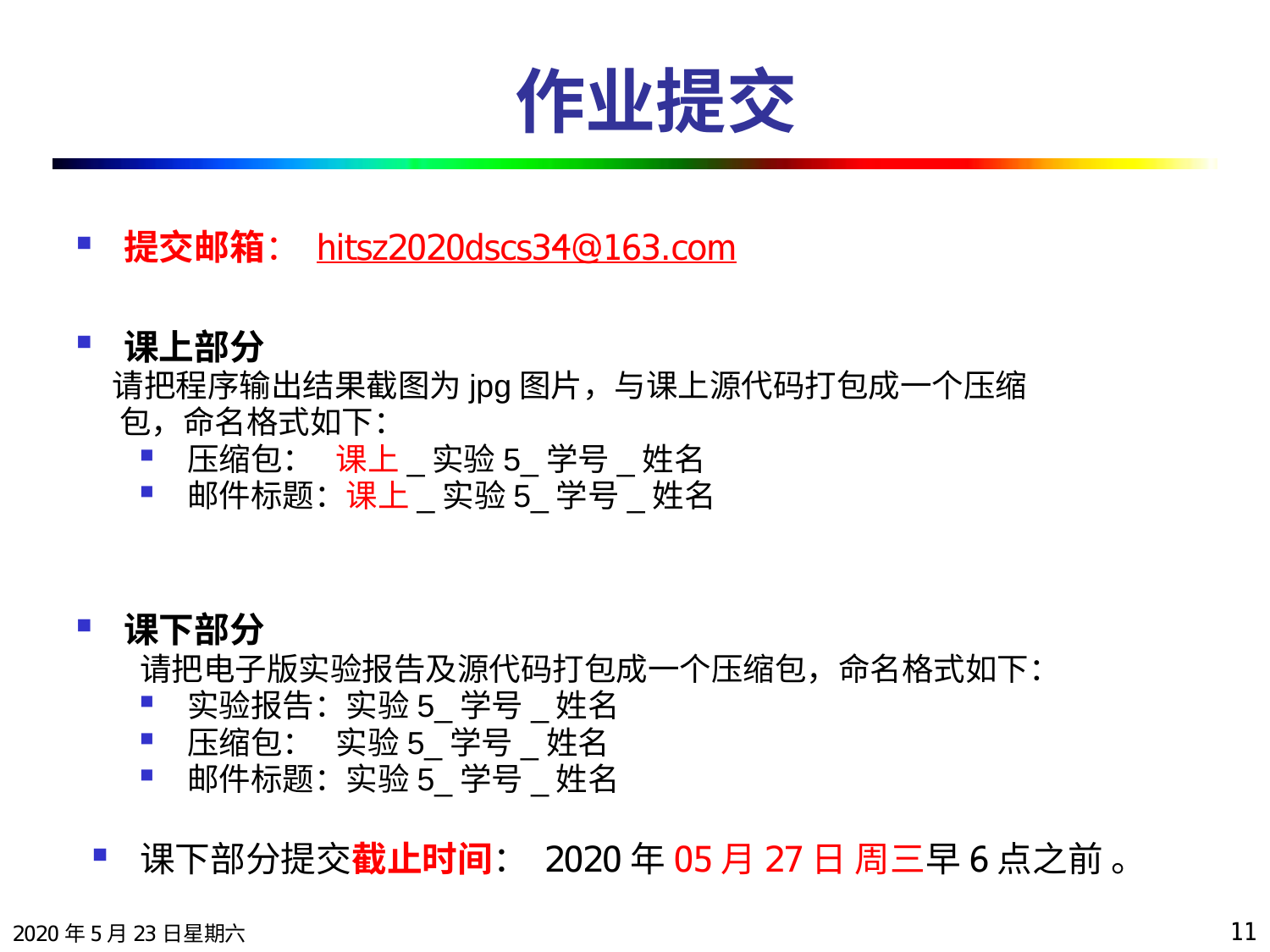

# 作业提交

提交邮箱： hitsz2020dscs34@163.com

课上部分
    请把程序输出结果截图为jpg图片，与课上源代码打包成一个压缩
     包，命名格式如下：
压缩包：   课上_实验5_学号_姓名
邮件标题：课上_实验5_学号_姓名

课下部分
请把电子版实验报告及源代码打包成一个压缩包，命名格式如下：
实验报告：实验5_学号_姓名
压缩包：   实验5_学号_姓名
邮件标题：实验5_学号_姓名

课下部分提交截止时间： 2020年05月27日 周三早6点之前 。

2020年5月23日星期六
11